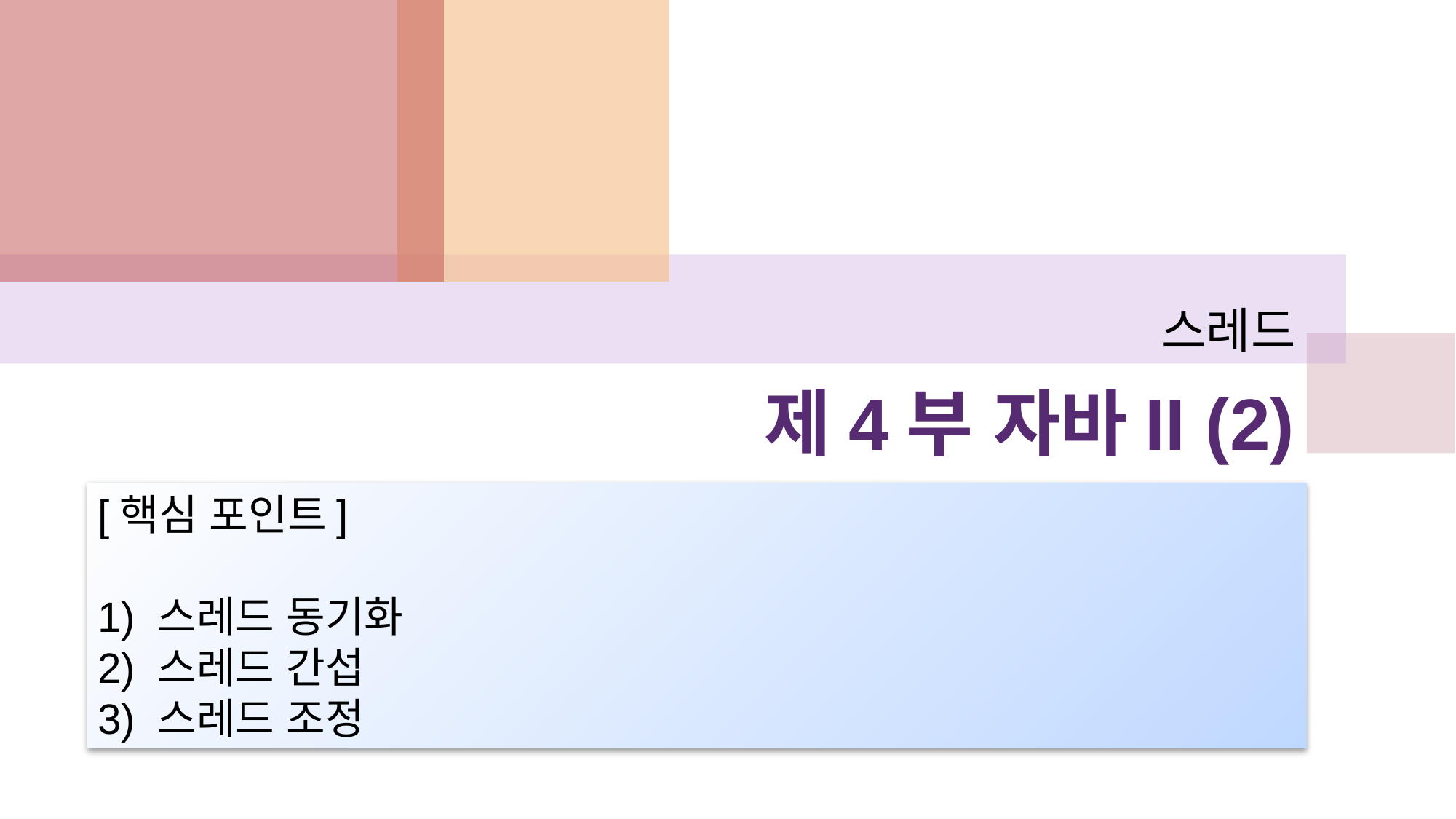

스레드
# 제4부 자바II (2)
[핵심 포인트]

1) 스레드 동기화
2) 스레드 간섭
3) 스레드 조정